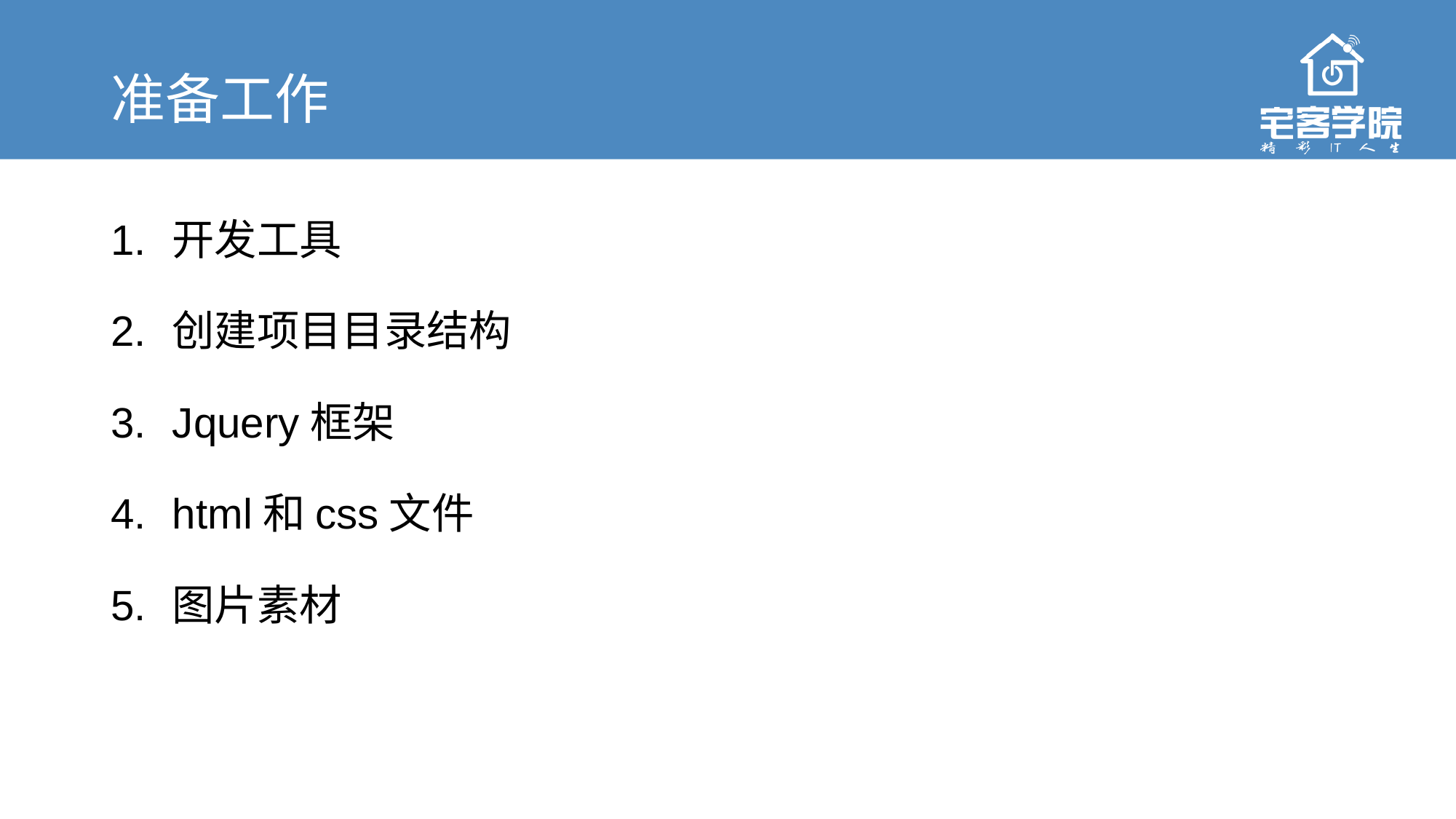

# 准备工作
开发工具
创建项目目录结构
Jquery框架
html和css文件
图片素材